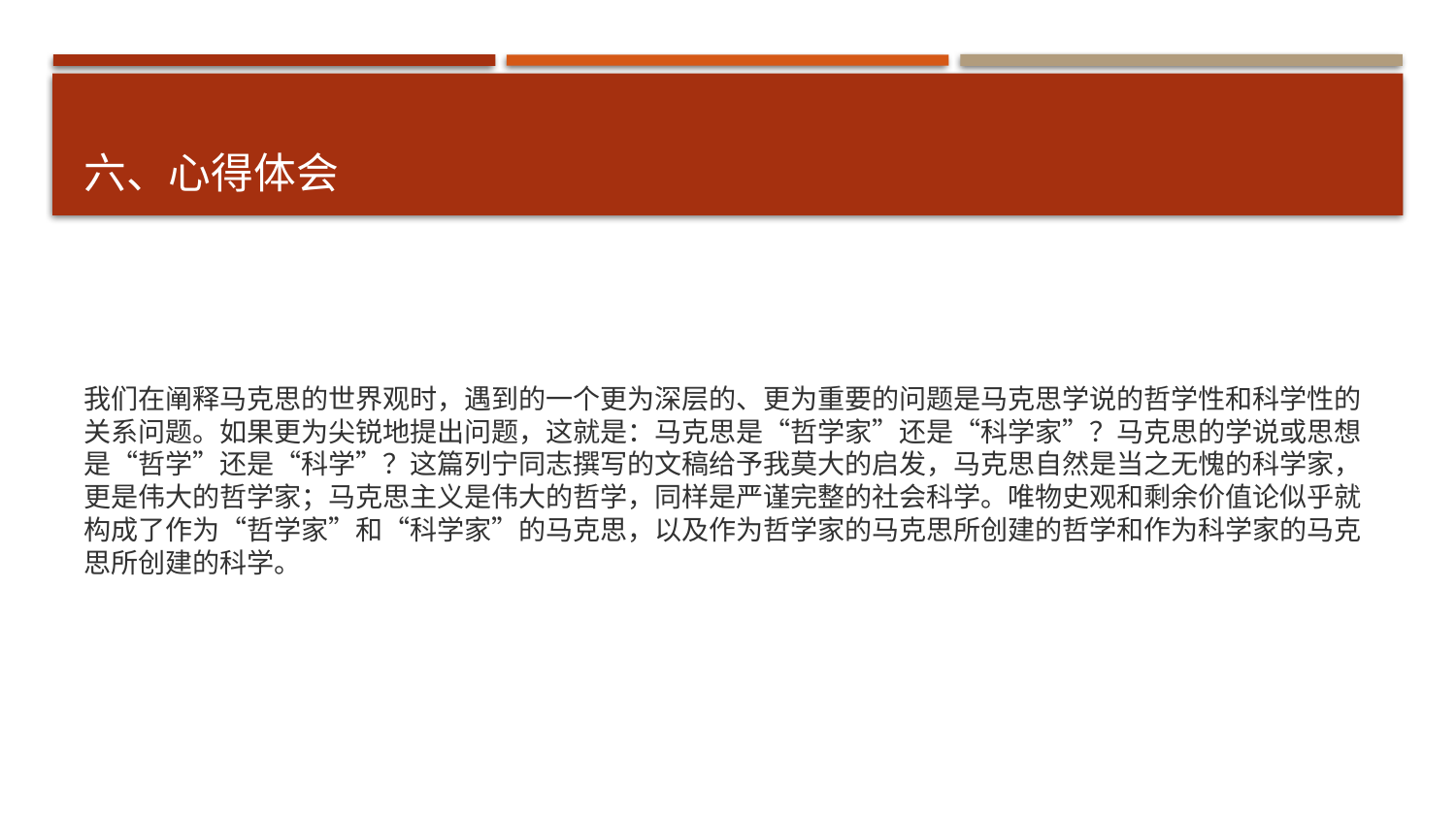

# 六、心得体会
我们在阐释马克思的世界观时，遇到的一个更为深层的、更为重要的问题是马克思学说的哲学性和科学性的关系问题。如果更为尖锐地提出问题，这就是：马克思是“哲学家”还是“科学家”？马克思的学说或思想是“哲学”还是“科学”？这篇列宁同志撰写的文稿给予我莫大的启发，马克思自然是当之无愧的科学家，更是伟大的哲学家；马克思主义是伟大的哲学，同样是严谨完整的社会科学。唯物史观和剩余价值论似乎就构成了作为“哲学家”和“科学家”的马克思，以及作为哲学家的马克思所创建的哲学和作为科学家的马克思所创建的科学。